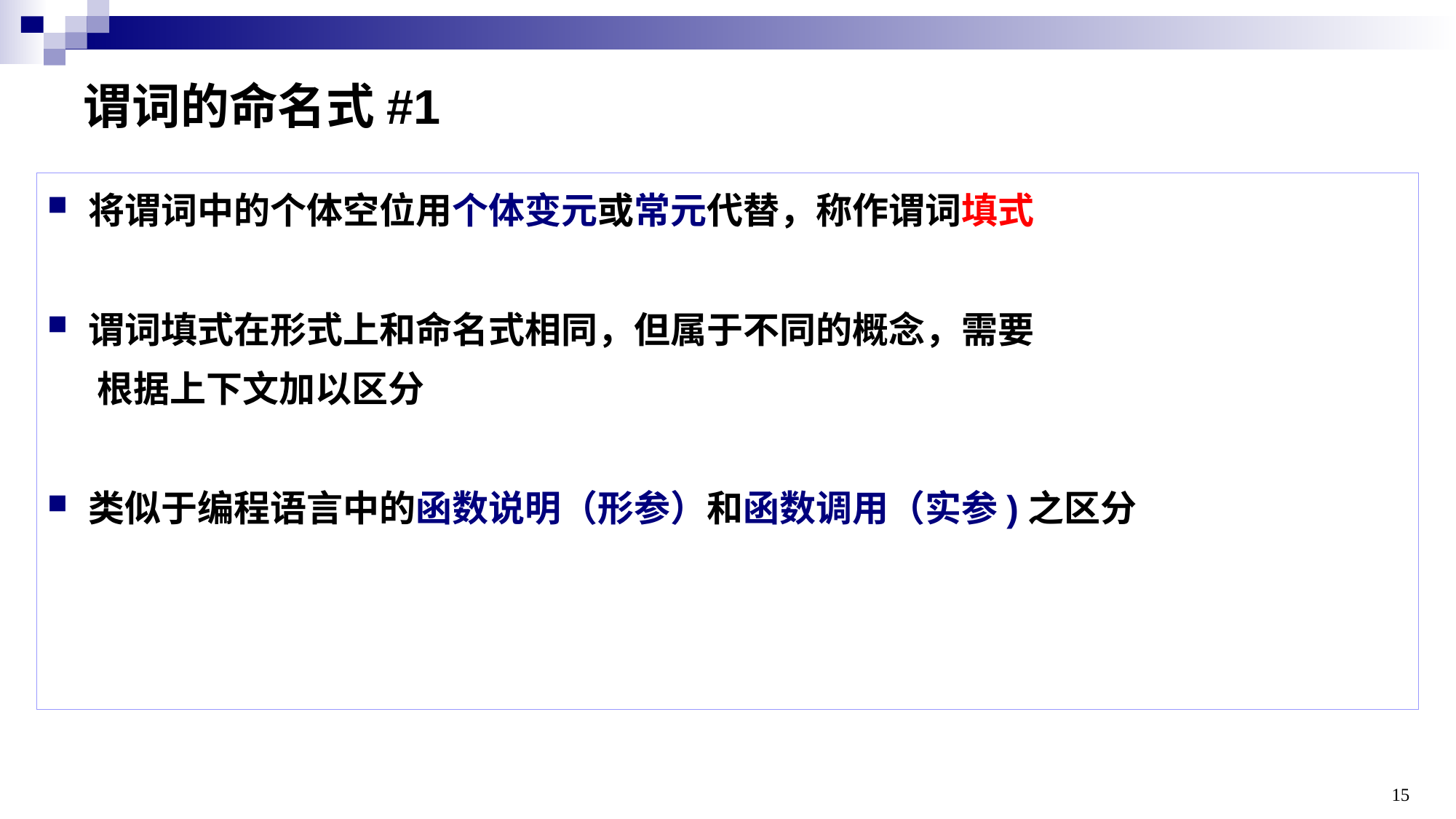

# 谓词的命名式#1
将谓词中的个体空位用个体变元或常元代替，称作谓词填式

谓词填式在形式上和命名式相同，但属于不同的概念，需要
     根据上下文加以区分

类似于编程语言中的函数说明（形参）和函数调用（实参)之区分
15